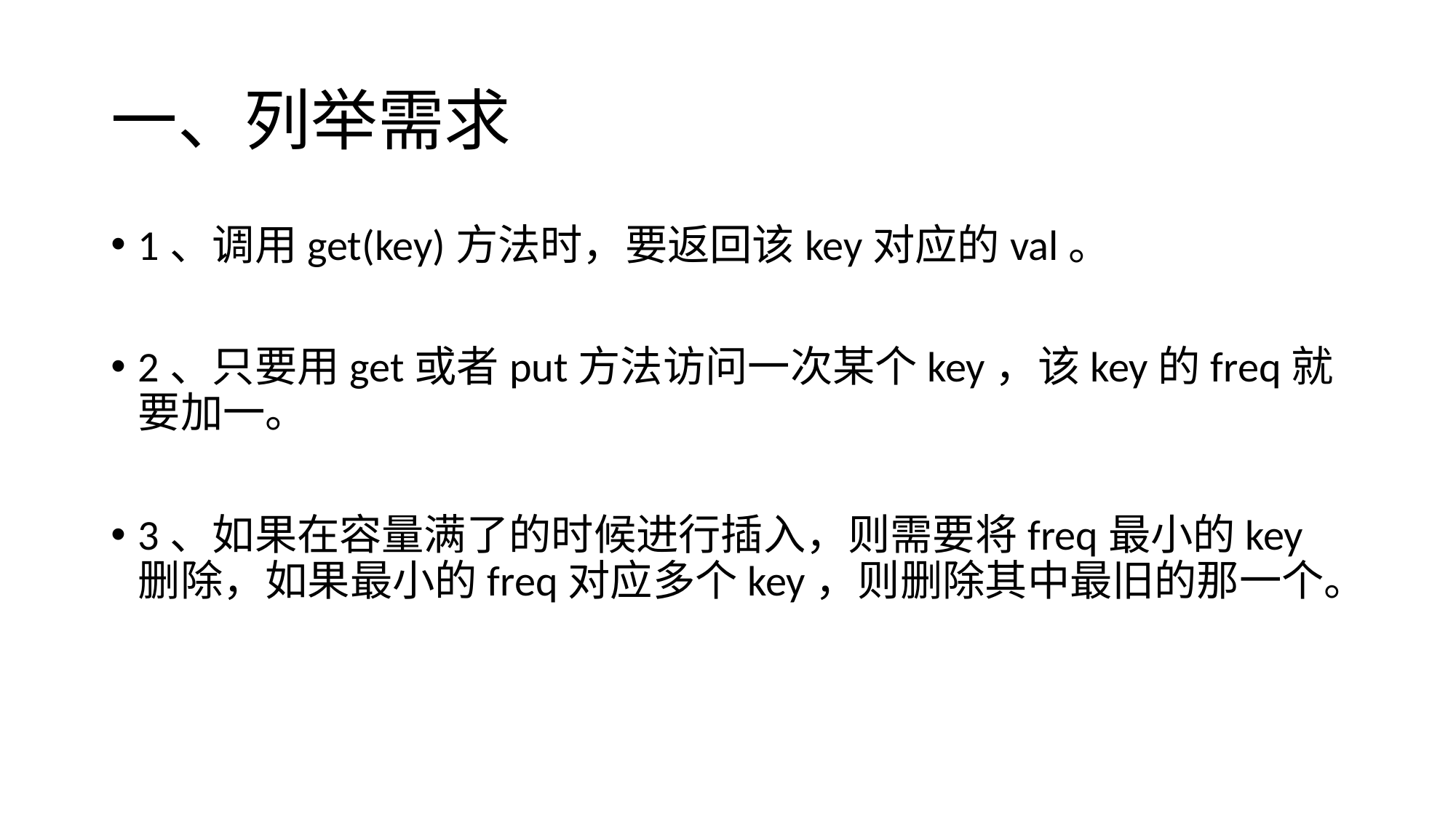

# 一、列举需求
1、调用get(key)方法时，要返回该key对应的val。

2、只要用get或者put方法访问一次某个key，该key的freq就要加一。

3、如果在容量满了的时候进行插入，则需要将freq最小的key删除，如果最小的freq对应多个key，则删除其中最旧的那一个。